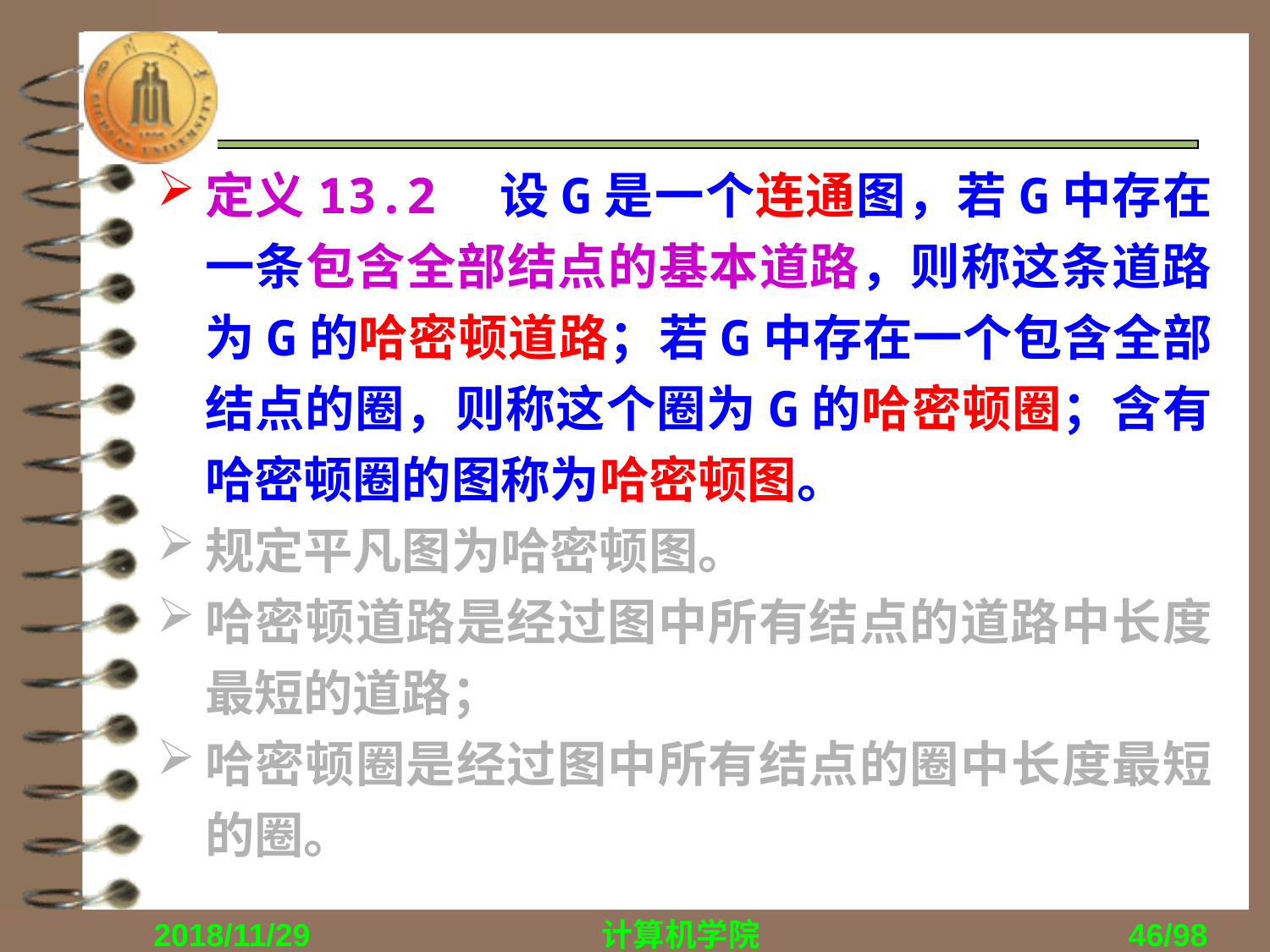

#
定义13.2　设G是一个连通图，若G中存在一条包含全部结点的基本道路，则称这条道路为G的哈密顿道路；若G中存在一个包含全部结点的圈，则称这个圈为G的哈密顿圈；含有哈密顿圈的图称为哈密顿图。
规定平凡图为哈密顿图。
哈密顿道路是经过图中所有结点的道路中长度最短的道路；
哈密顿圈是经过图中所有结点的圈中长度最短的圈。
2018/11/29
计算机学院
46/98